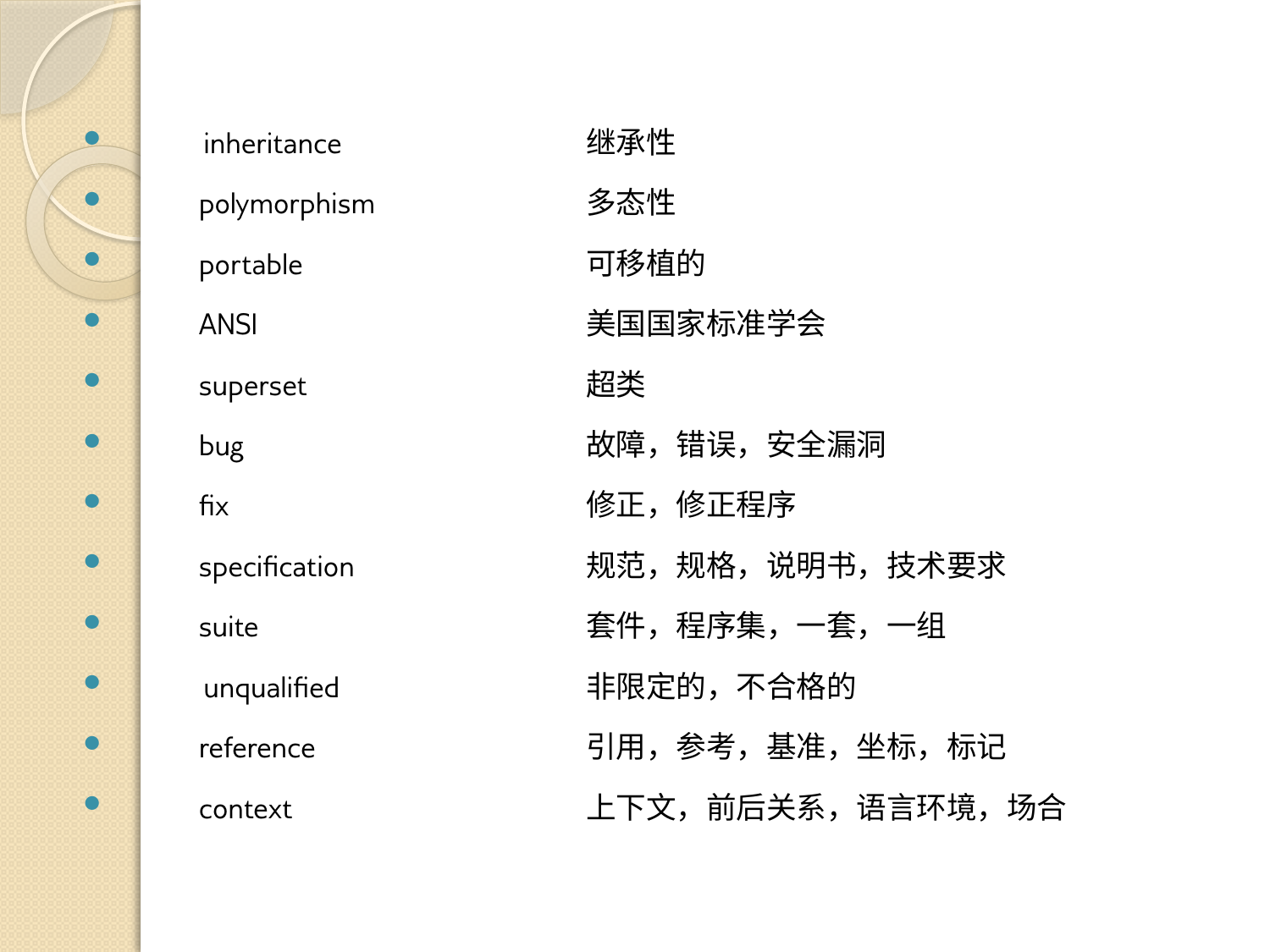

inheritance                        	继承性
	polymorphism                     	多态性
	portable                          	可移植的
	ANSI                            	美国国家标准学会
	superset                       	超类
	bug                              	故障，错误，安全漏洞
	fix                               	修正，修正程序
	specification                       	规范，规格，说明书，技术要求
	suite                             	套件，程序集，一套，一组
         unqualified                        	非限定的，不合格的
	reference                          	引用，参考，基准，坐标，标记
	context                            	上下文，前后关系，语言环境，场合